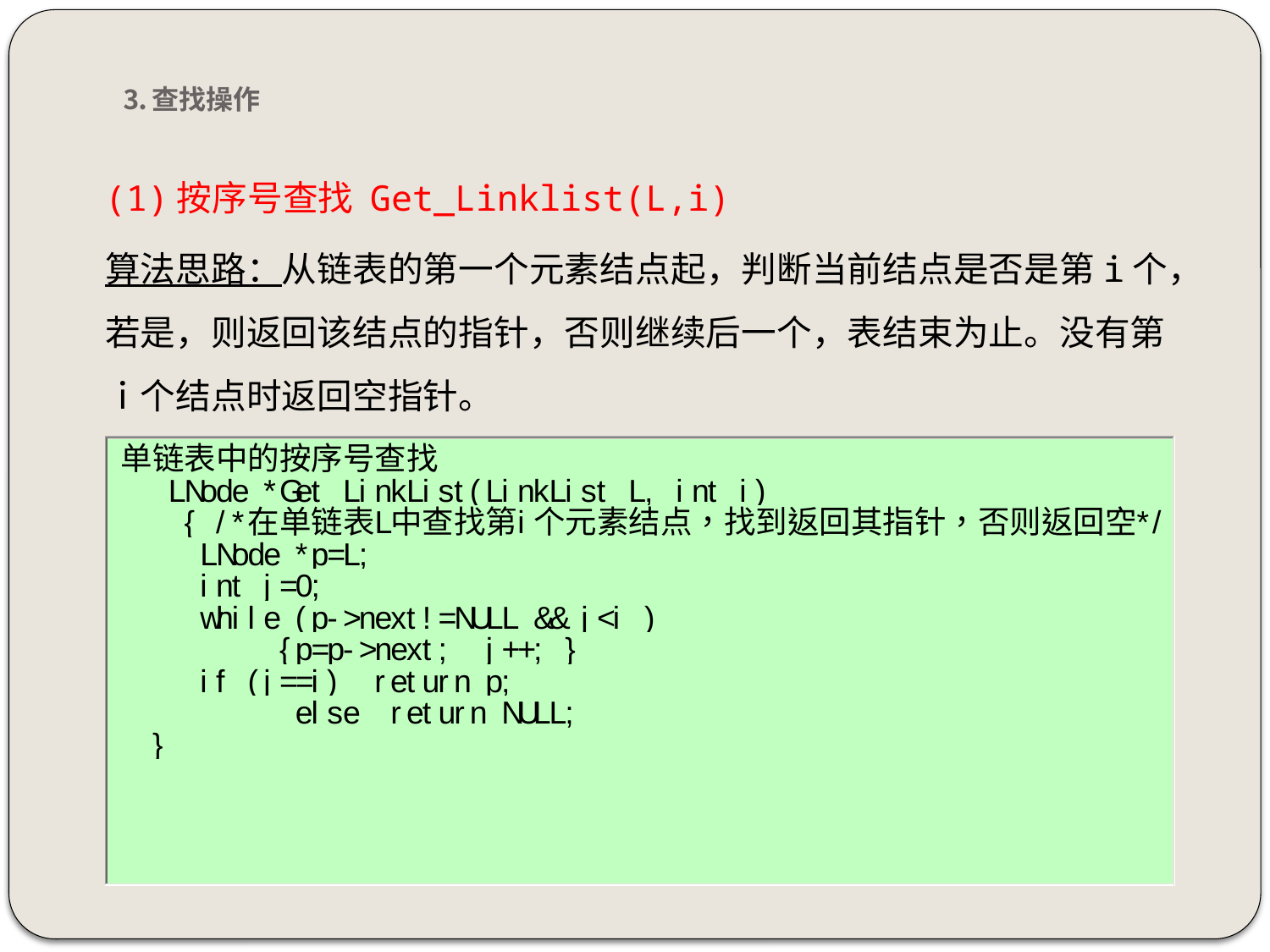

# ⒊查找操作
(1)按序号查找 Get_Linklist(L,i)
算法思路：从链表的第一个元素结点起，判断当前结点是否是第i个，若是，则返回该结点的指针，否则继续后一个，表结束为止。没有第ｉ个结点时返回空指针。